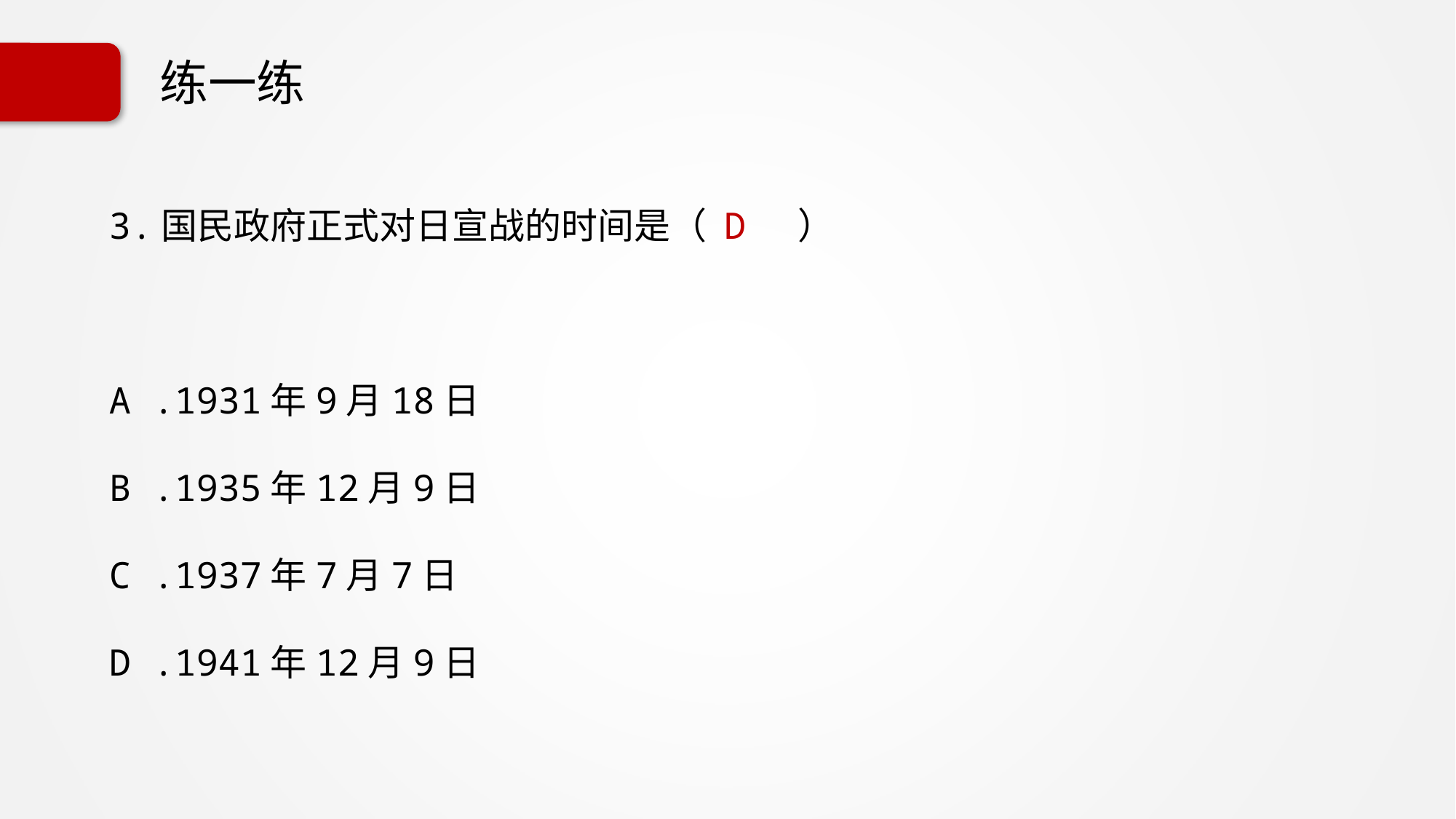

# 练一练

3.国民政府正式对日宣战的时间是（ D  ）

A .1931年9月18日

B .1935年12月9日

C .1937年7月7日

D .1941年12月9日